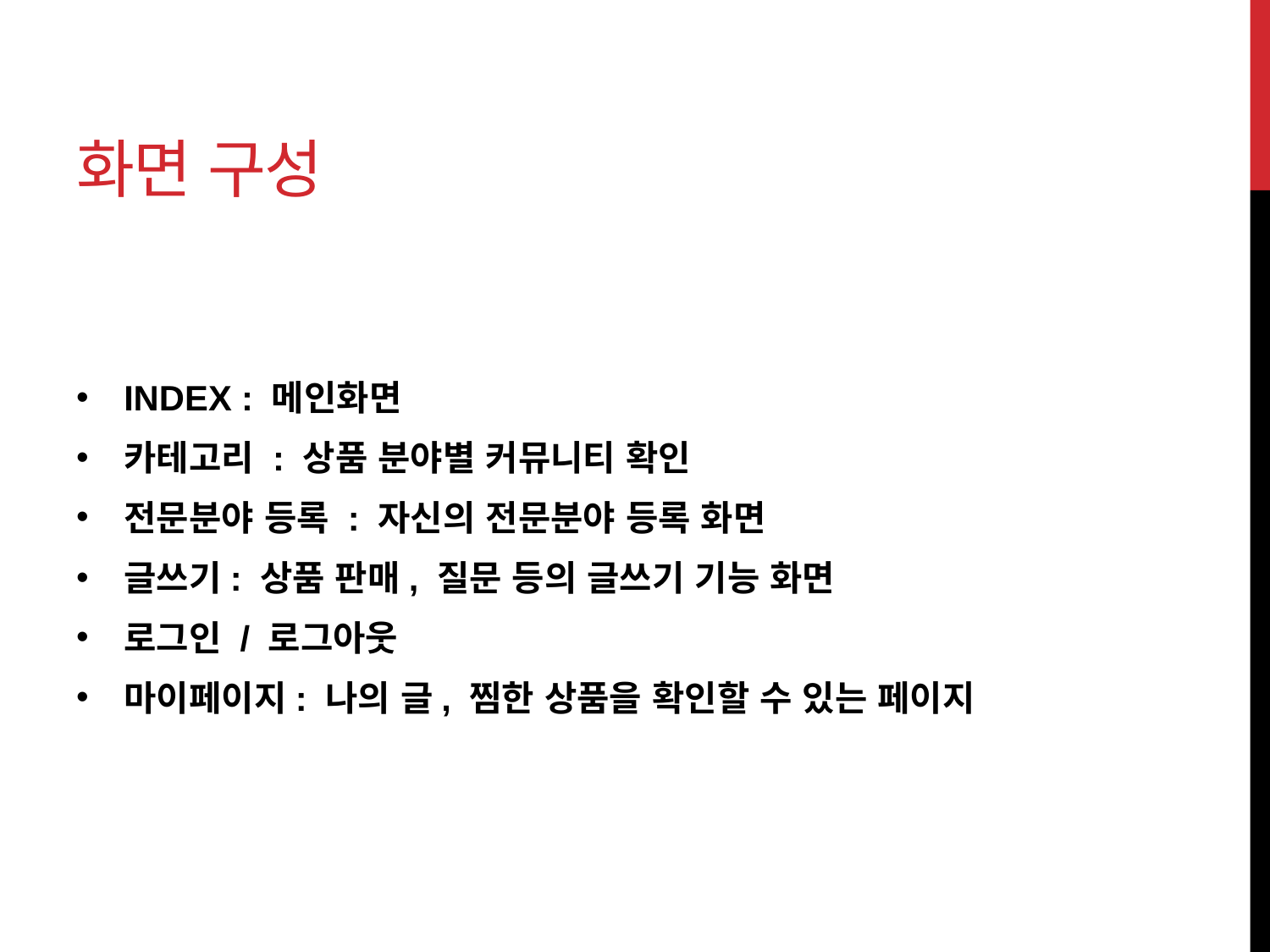

# 화면 구성
INDEX : 메인화면
카테고리 : 상품 분야별 커뮤니티 확인
전문분야 등록 : 자신의 전문분야 등록 화면
글쓰기: 상품 판매, 질문 등의 글쓰기 기능 화면
로그인 / 로그아웃
마이페이지: 나의 글, 찜한 상품을 확인할 수 있는 페이지